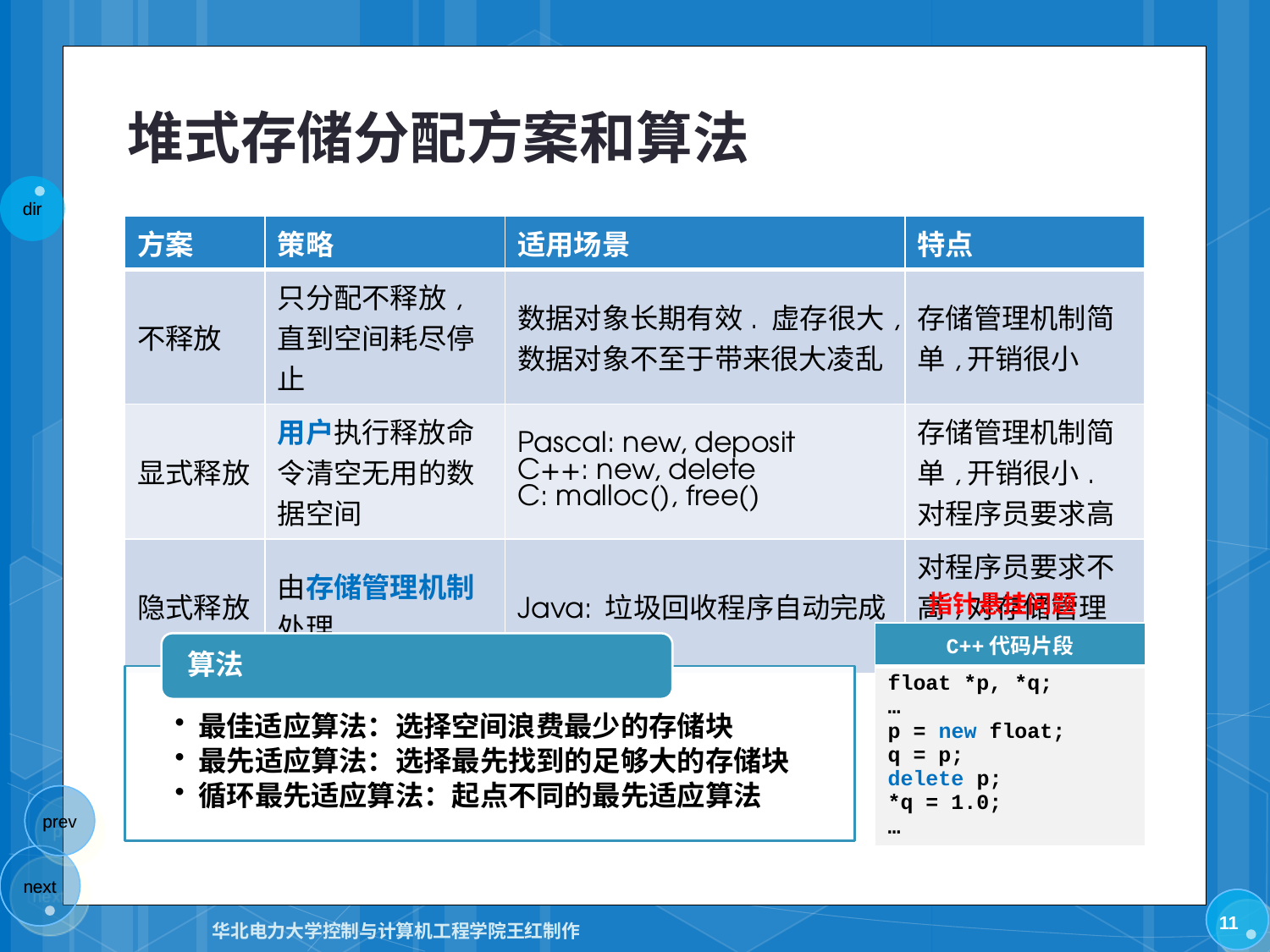

# 堆式存储分配方案和算法

| 方案 | 策略 | 适用场景 | 特点 |
| --- | --- | --- | --- |
| 不释放 | 只分配不释放,直到空间耗尽停止 | 数据对象长期有效. 虚存很大, 数据对象不至于带来很大凌乱 | 存储管理机制简单,开销很小 |
| 显式释放 | 用户执行释放命令清空无用的数据空间 | Pascal: new, deposit C++: new, delete C: malloc(), free() | 存储管理机制简单,开销很小. 对程序员要求高 |
| 隐式释放 | 由存储管理机制处理 | Java: 垃圾回收程序自动完成 | 对程序员要求不高,对存储管理机制要求高 |
指针悬挂问题
最佳适应算法：选择空间浪费最少的存储块
最先适应算法：选择最先找到的足够大的存储块
循环最先适应算法：起点不同的最先适应算法
算法
| C++代码片段 |
| --- |
| float \*p, \*q; … p = new float; q = p; delete p; \*q = 1.0; … |
11
华北电力大学控制与计算机工程学院王红制作